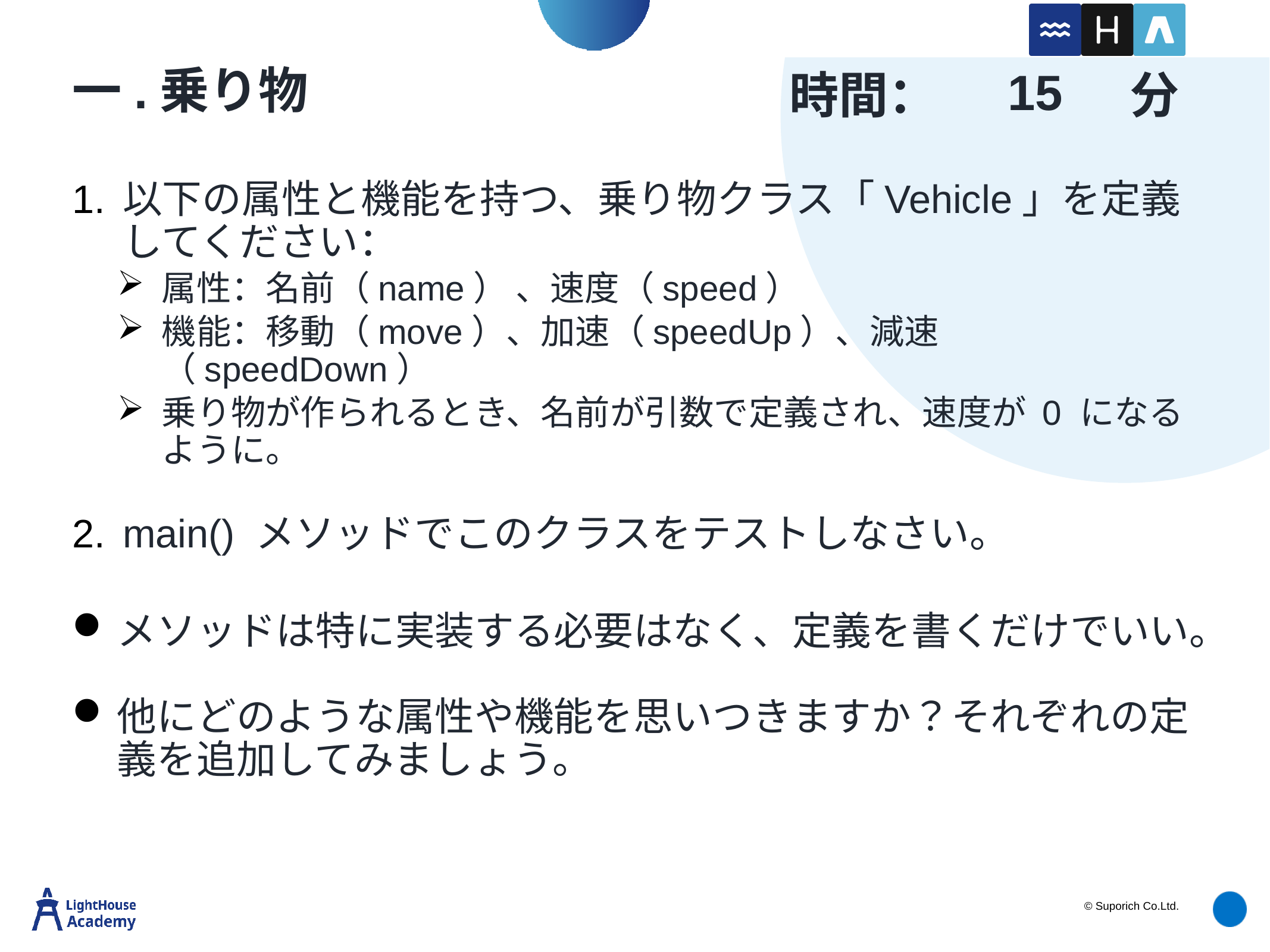

15
# 一.乗り物
以下の属性と機能を持つ、乗り物クラス「Vehicle」を定義してください：
属性：名前（name） 、速度（speed）
機能：移動（move）、加速（speedUp）、減速（speedDown）
乗り物が作られるとき、名前が引数で定義され、速度が 0 になるように。

main() メソッドでこのクラスをテストしなさい。

メソッドは特に実装する必要はなく、定義を書くだけでいい。

他にどのような属性や機能を思いつきますか？それぞれの定義を追加してみましょう。